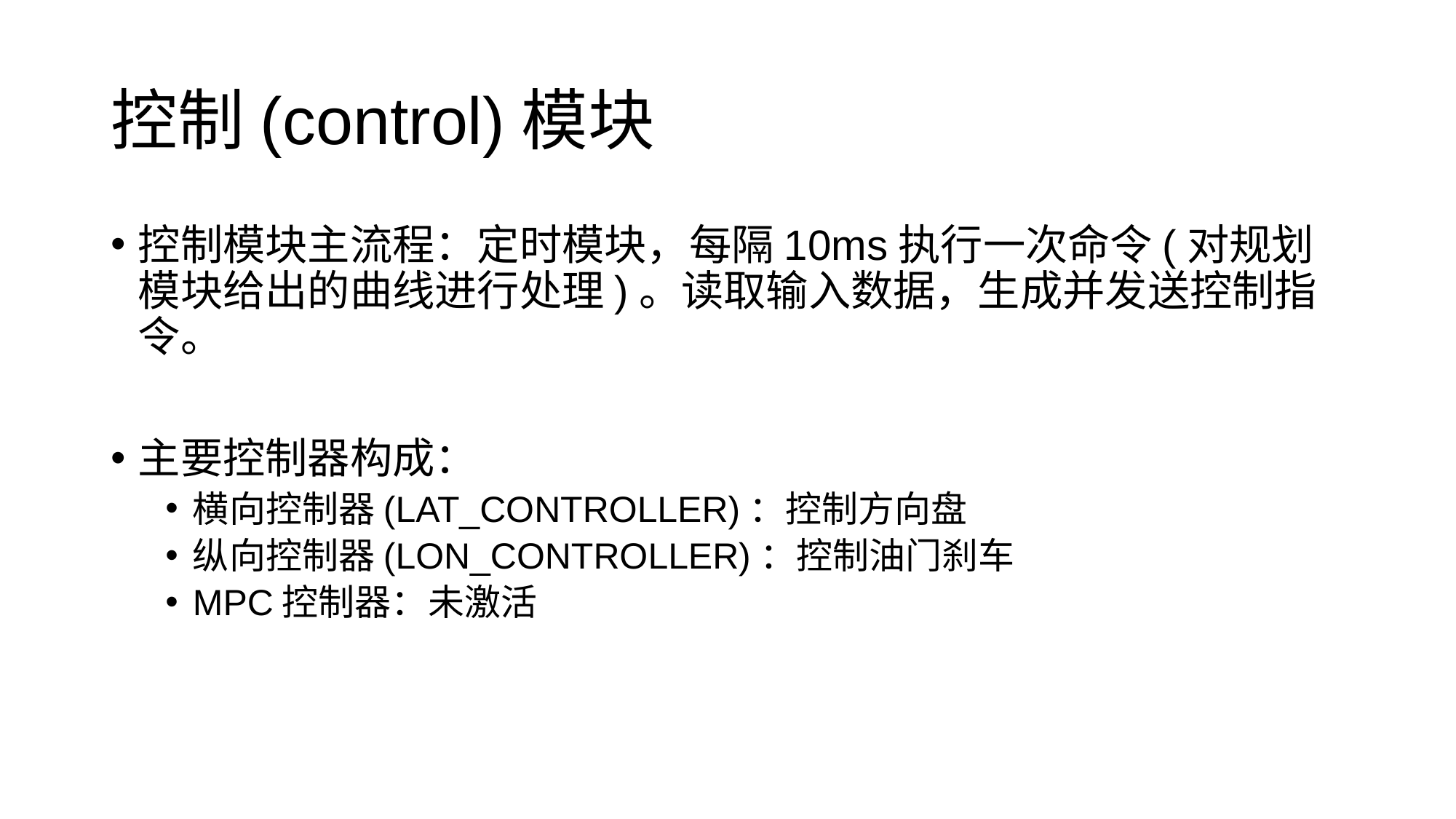

# 控制(control)模块
控制模块主流程：定时模块，每隔10ms执行一次命令(对规划模块给出的曲线进行处理)。读取输入数据，生成并发送控制指令。

主要控制器构成：
横向控制器(LAT_CONTROLLER)：控制方向盘
纵向控制器(LON_CONTROLLER)：控制油门刹车
MPC控制器：未激活